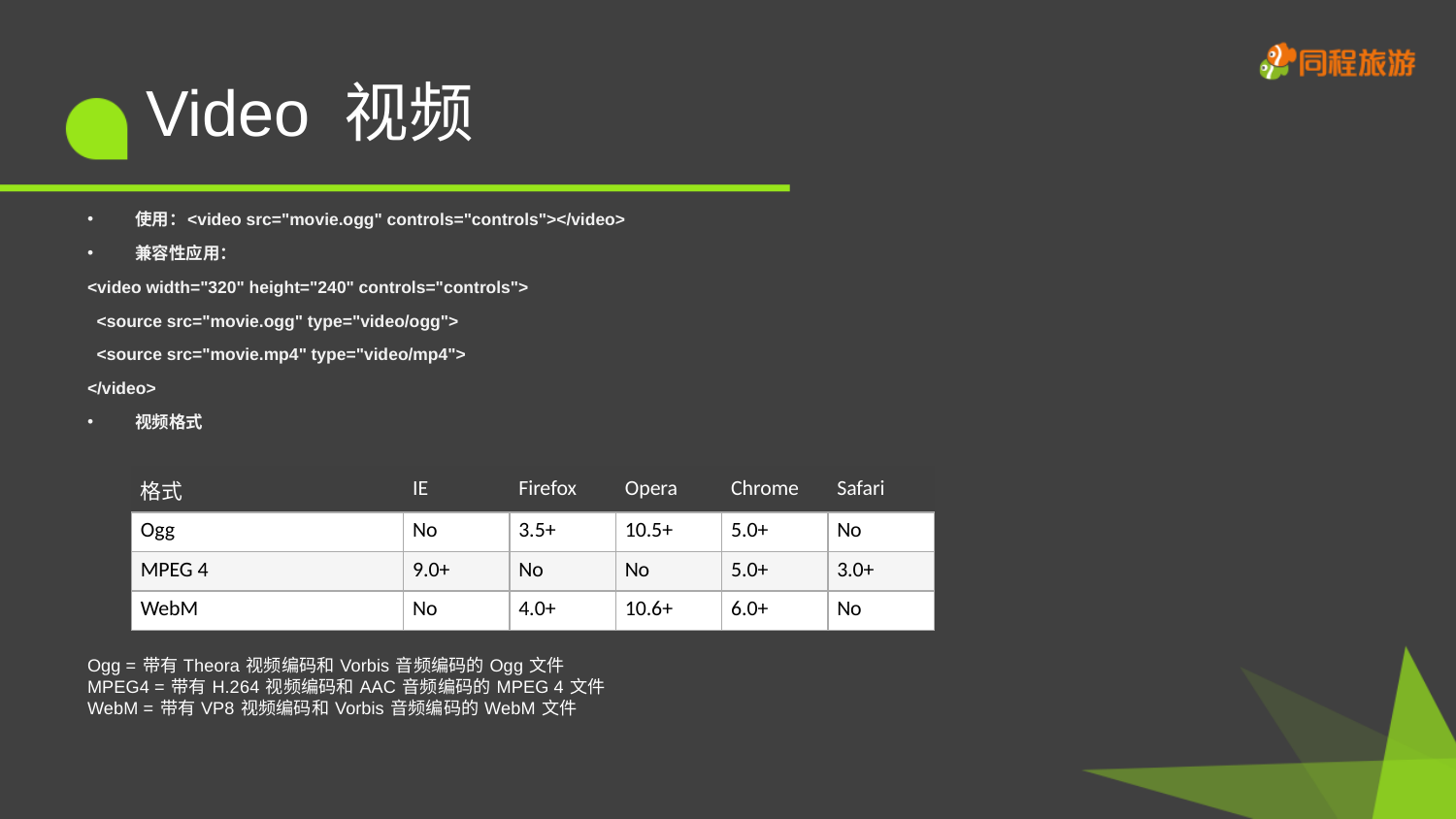

# Video 视频
使用：<video src="movie.ogg" controls="controls"></video>
兼容性应用：
<video width="320" height="240" controls="controls">
  <source src="movie.ogg" type="video/ogg">
  <source src="movie.mp4" type="video/mp4">
</video>
视频格式

Ogg = 带有 Theora 视频编码和 Vorbis 音频编码的 Ogg 文件
MPEG4 = 带有 H.264 视频编码和 AAC 音频编码的 MPEG 4 文件
WebM = 带有 VP8 视频编码和 Vorbis 音频编码的 WebM 文件

| 格式 | IE | Firefox | Opera | Chrome | Safari |
| --- | --- | --- | --- | --- | --- |
| Ogg | No | 3.5+ | 10.5+ | 5.0+ | No |
| MPEG 4 | 9.0+ | No | No | 5.0+ | 3.0+ |
| WebM | No | 4.0+ | 10.6+ | 6.0+ | No |